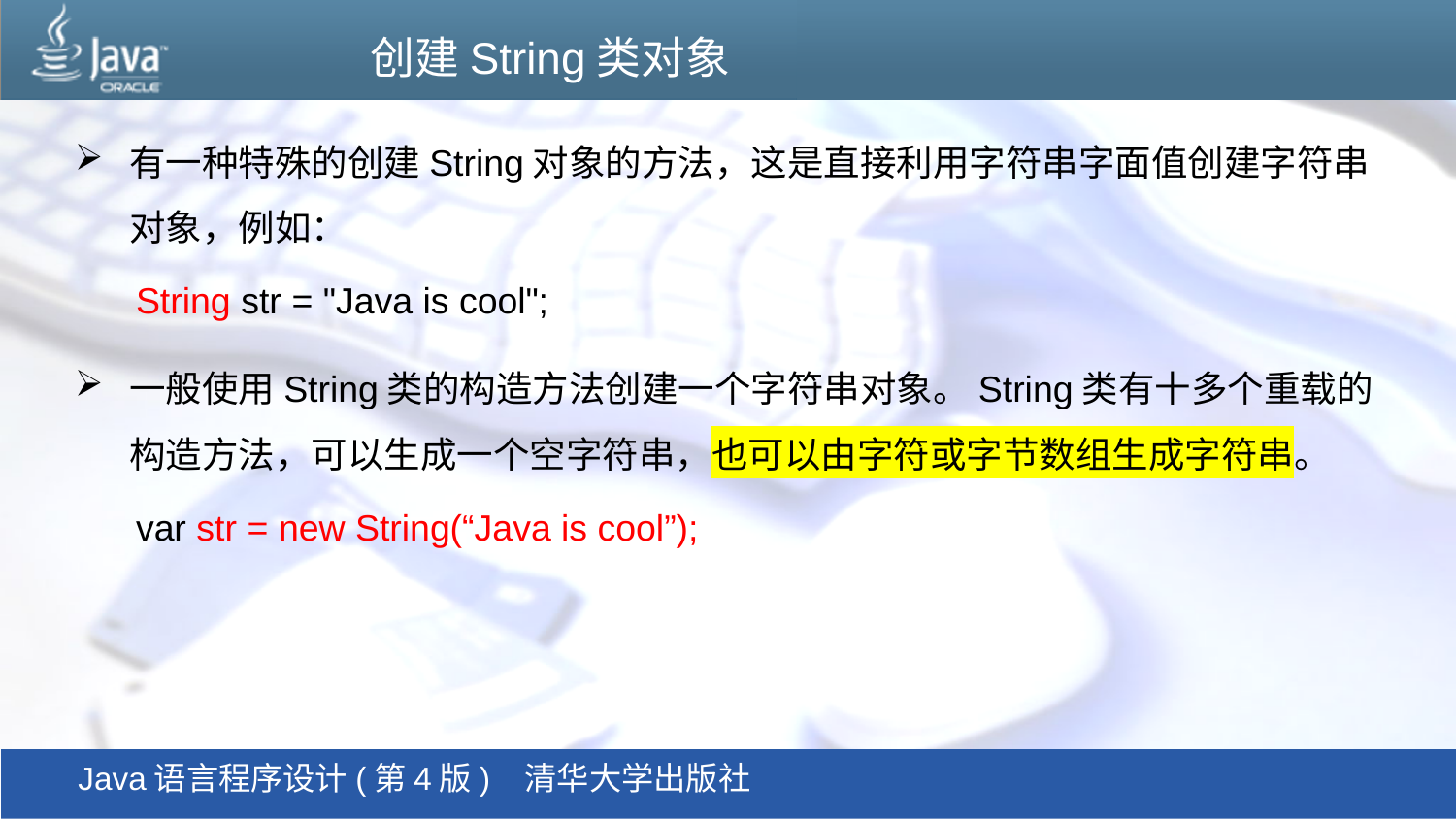

# 创建String类对象
有一种特殊的创建String对象的方法，这是直接利用字符串字面值创建字符串对象，例如：
      String str = "Java is cool";
一般使用String类的构造方法创建一个字符串对象。String类有十多个重载的构造方法，可以生成一个空字符串，也可以由字符或字节数组生成字符串。
      var str = new String(“Java is cool”);